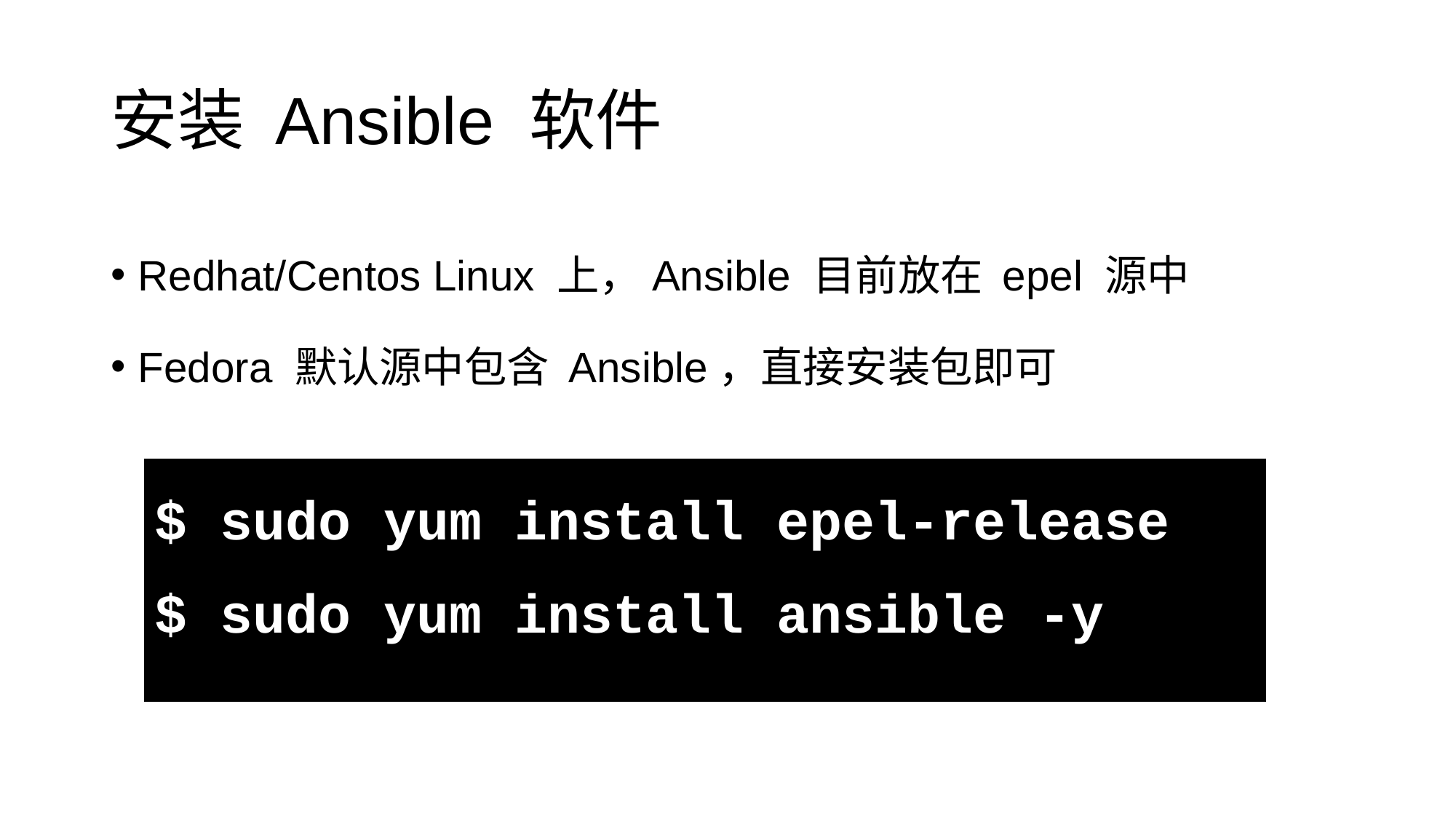

# 安装 Ansible 软件
Redhat/Centos Linux 上，Ansible 目前放在 epel 源中
Fedora 默认源中包含 Ansible，直接安装包即可
| $ sudo yum install epel-release $ sudo yum install ansible -y |
| --- |